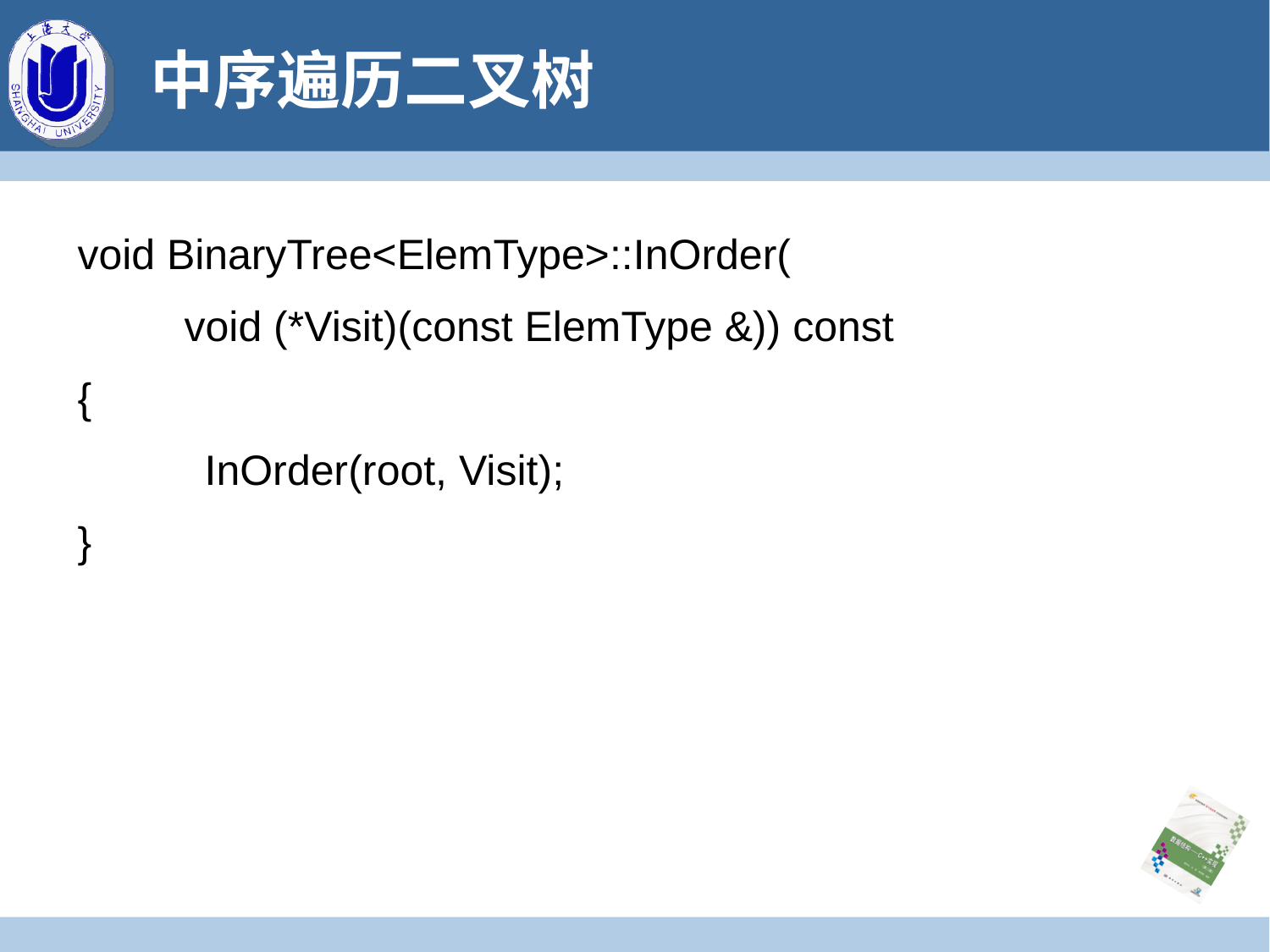

# 中序遍历二叉树
void BinaryTree<ElemType>::InOrder(
         void (*Visit)(const ElemType &)) const
{
	InOrder(root, Visit);
}